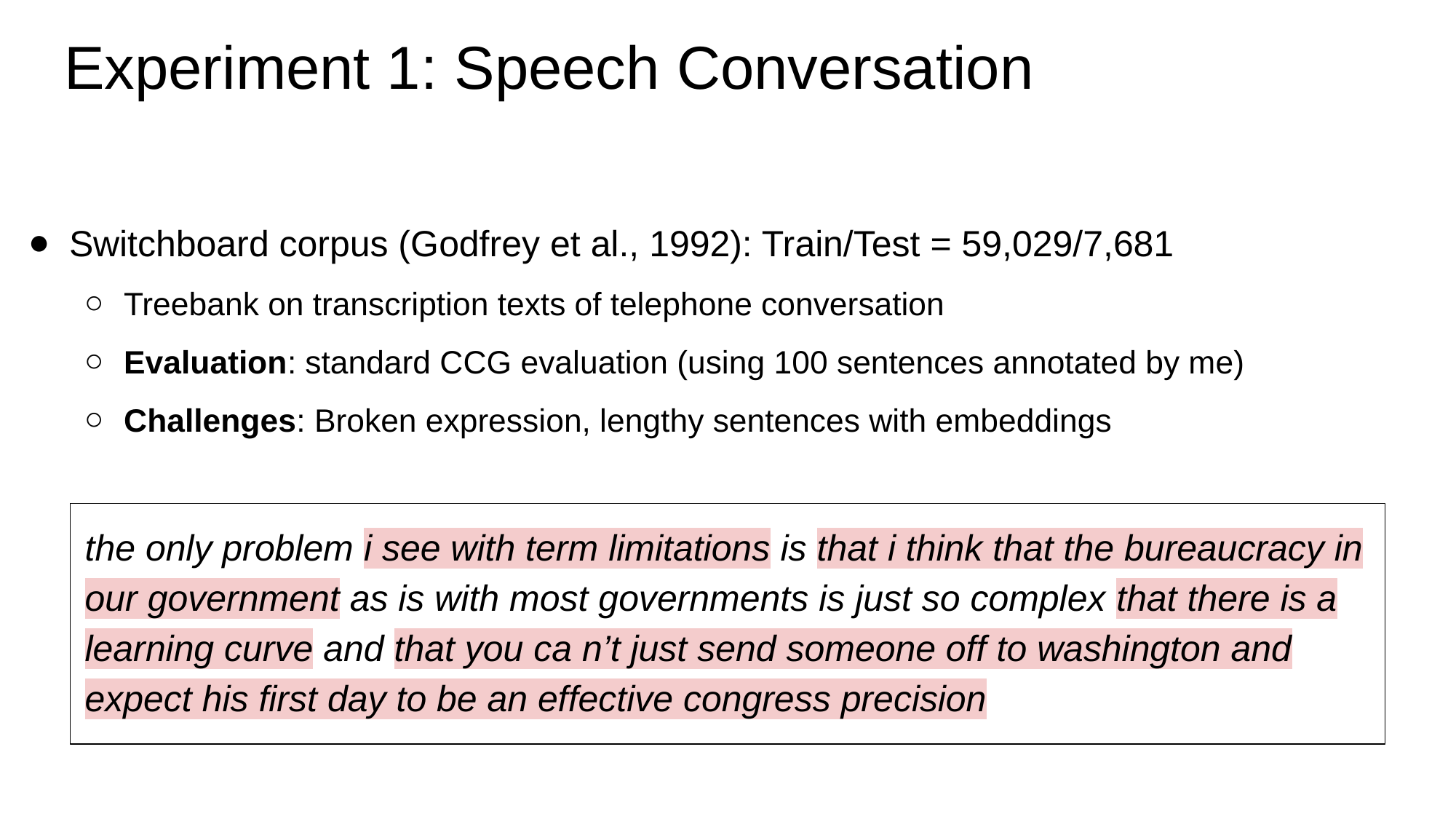

# Experiment 1: Speech Conversation
Switchboard corpus (Godfrey et al., 1992): Train/Test = 59,029/7,681
Treebank on transcription texts of telephone conversation
Evaluation: standard CCG evaluation (using 100 sentences annotated by me)
Challenges: Broken expression, lengthy sentences with embeddings
| F値 |
| --- |
| 74.32 |
| 76.19 |
| 77.54 |
the only problem i see with term limitations is that i think that the bureaucracy in our government as is with most governments is just so complex that there is a learning curve and that you ca n’t just send someone off to washington and expect his first day to be an effective congress precision
36